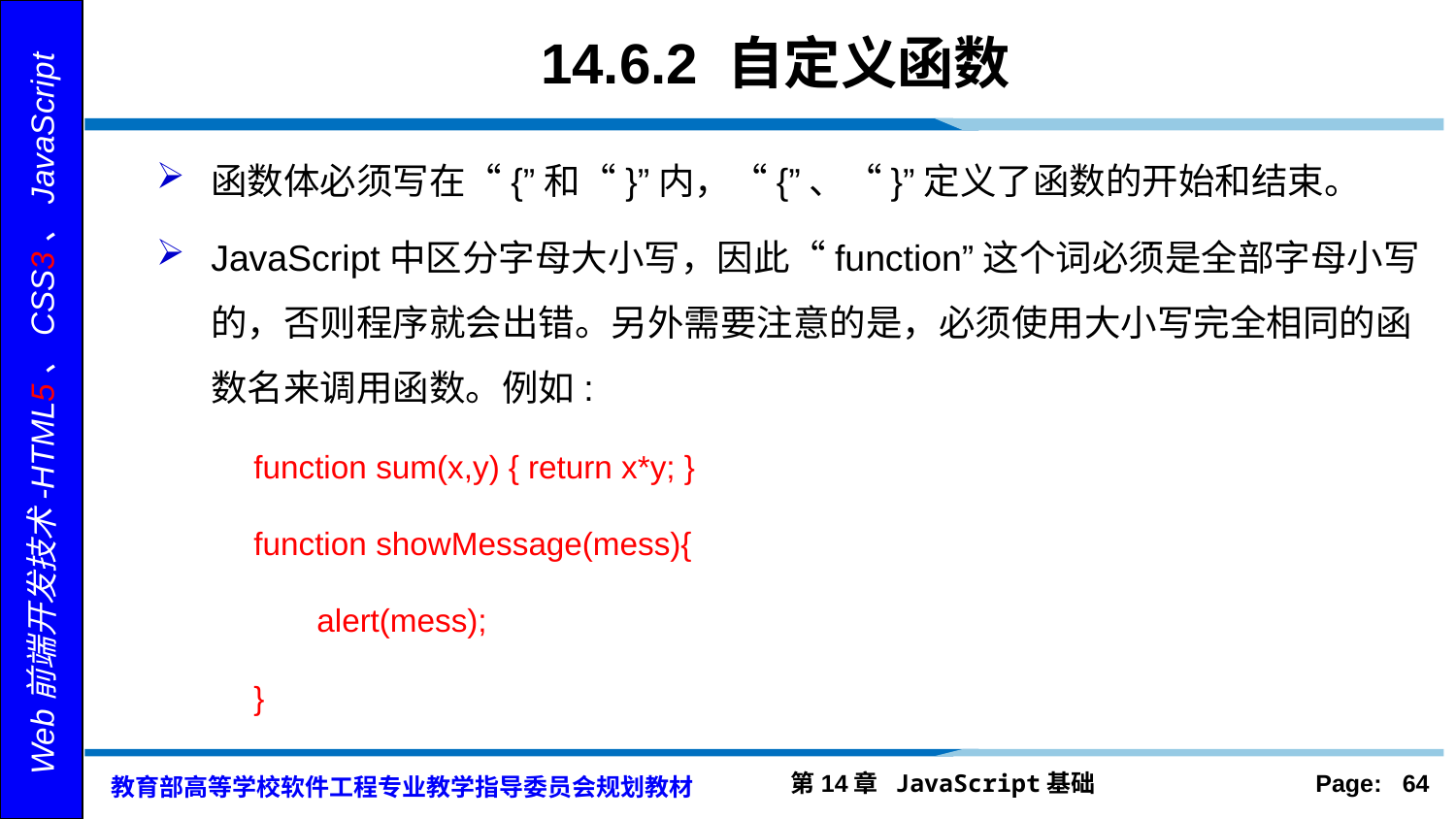

14.6.2 自定义函数
函数体必须写在“{”和“}”内，“{”、“}”定义了函数的开始和结束。
JavaScript中区分字母大小写，因此“function”这个词必须是全部字母小写的，否则程序就会出错。另外需要注意的是，必须使用大小写完全相同的函数名来调用函数。例如:
 function sum(x,y) { return x*y; }
 function showMessage(mess){
        alert(mess);
 }